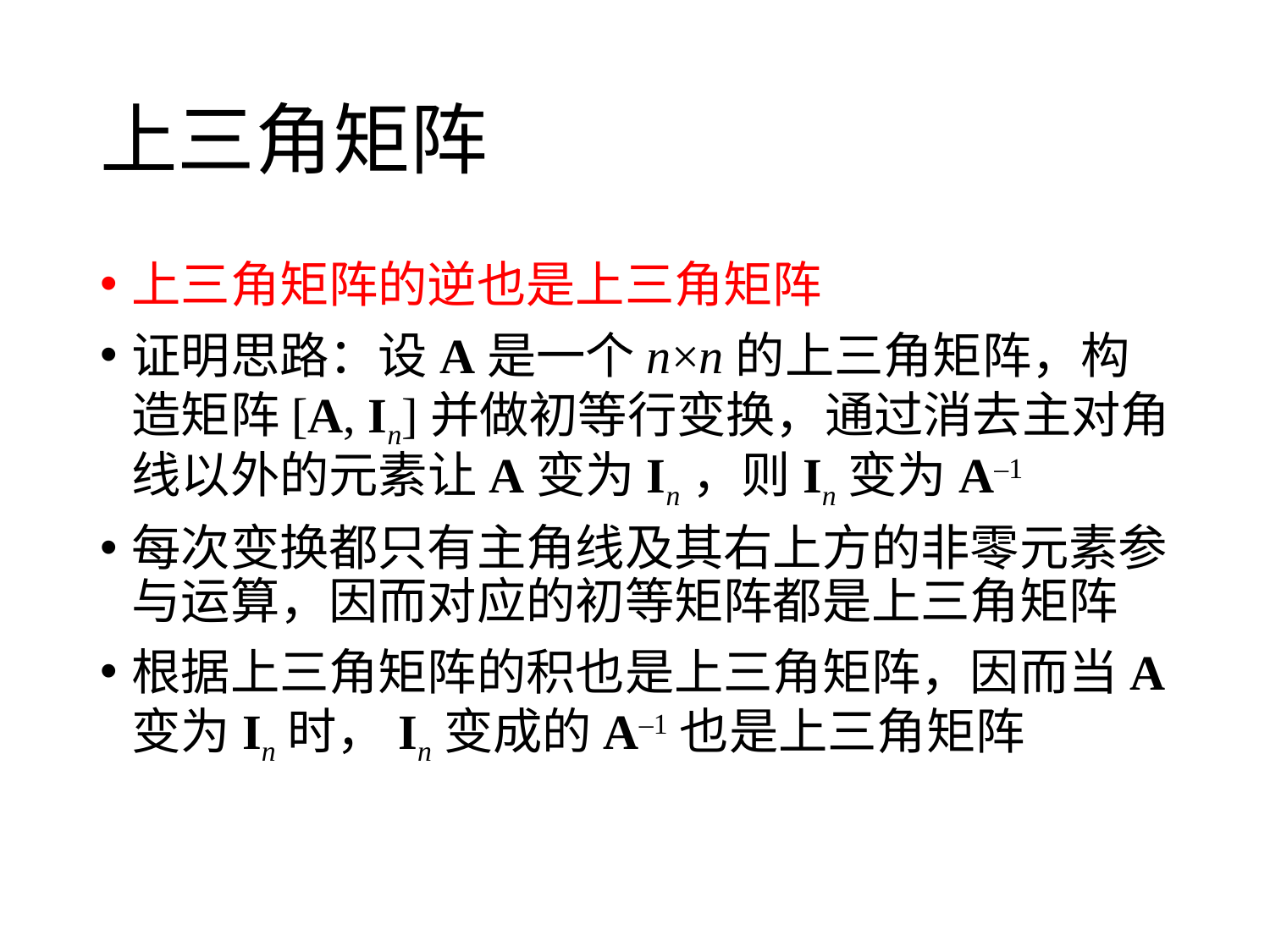

# 上三角矩阵
上三角矩阵的逆也是上三角矩阵
证明思路：设A是一个n×n的上三角矩阵，构造矩阵[A, In]并做初等行变换，通过消去主对角线以外的元素让A变为In，则In变为A–1
每次变换都只有主角线及其右上方的非零元素参与运算，因而对应的初等矩阵都是上三角矩阵
根据上三角矩阵的积也是上三角矩阵，因而当A变为In时，In变成的A–1也是上三角矩阵